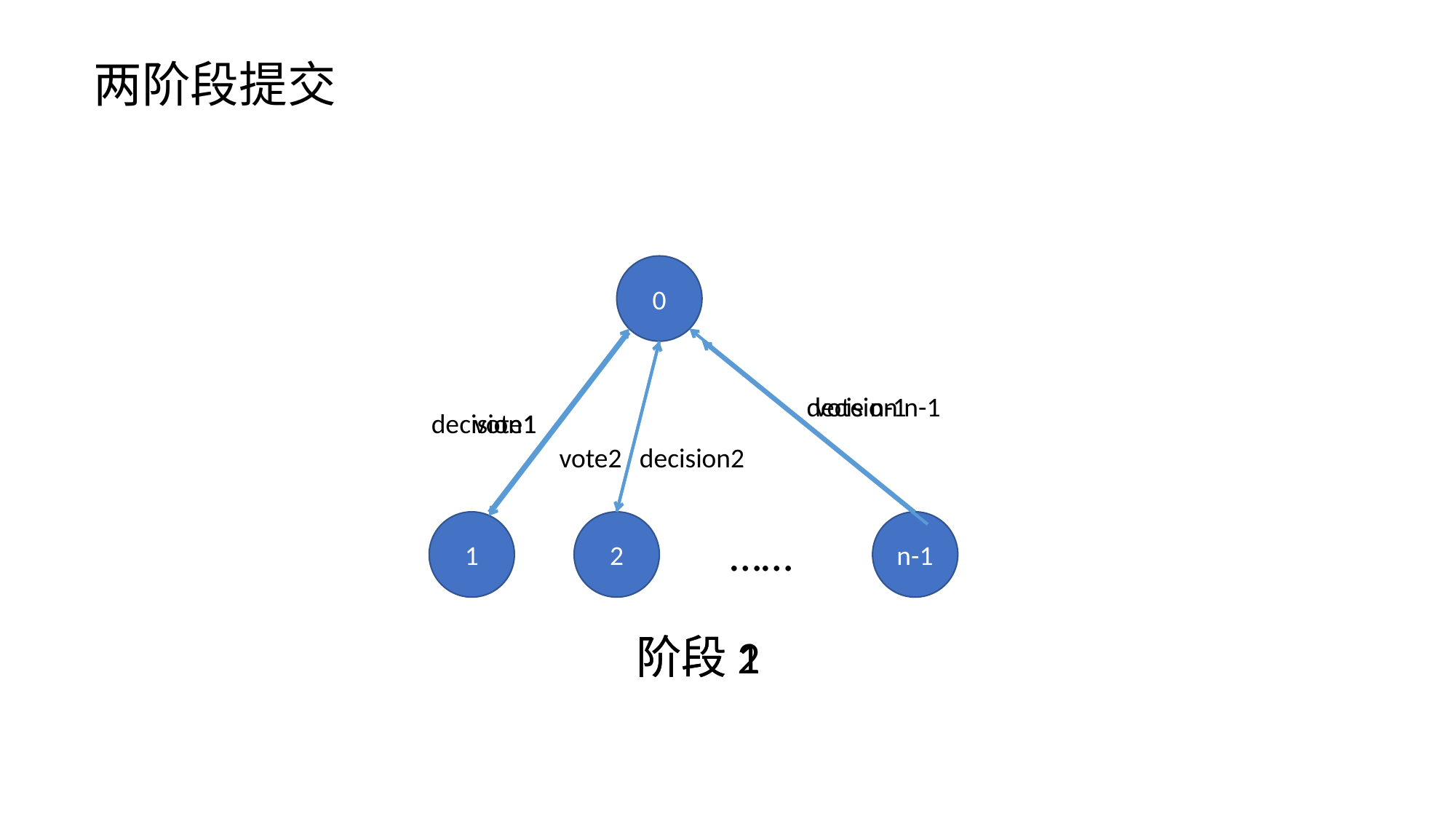

# 两阶段提交

0
decision n-1
vote n-1
decision1
vote1
vote2
decision2
1
2
n-1
……
阶段1
阶段2